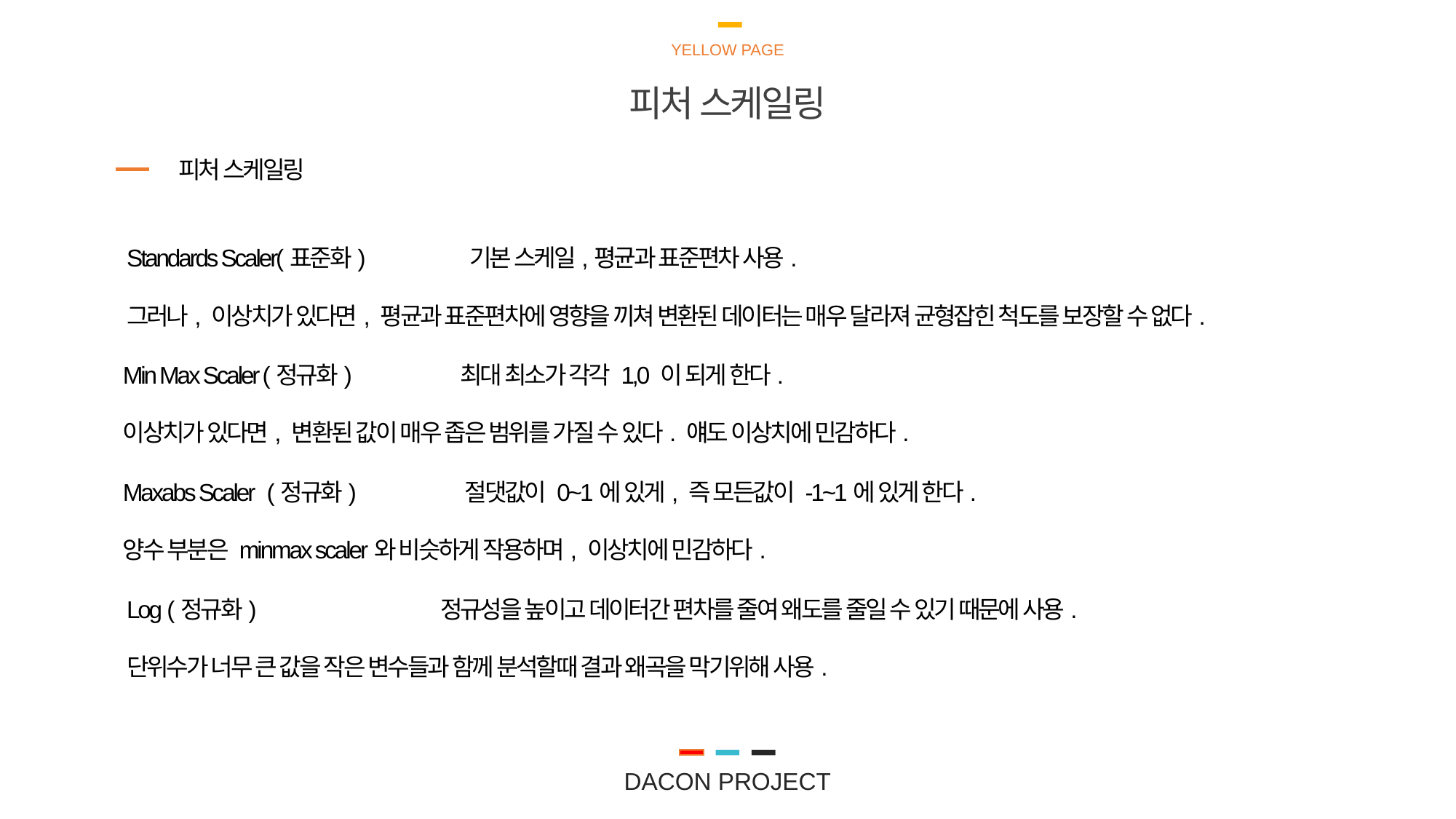

YELLOW PAGE
피처 스케일링
피처 스케일링
Standards Scaler(표준화)                      기본 스케일,평균과 표준편차 사용.

그러나, 이상치가 있다면, 평균과 표준편차에 영향을 끼쳐 변환된 데이터는 매우 달라져 균형잡힌 척도를 보장할 수 없다.
Min Max Scaler (정규화)                       최대 최소가 각각 1,0 이 되게 한다.

이상치가 있다면, 변환된 값이 매우 좁은 범위를 가질 수 있다. 얘도 이상치에 민감하다.
Maxabs Scaler   (정규화)                       절댓값이 0~1에 있게, 즉 모든값이 -1~1에 있게 한다.

양수 부분은 minmax scaler와 비슷하게 작용하며, 이상치에 민감하다.
Log (정규화)                                        정규성을 높이고 데이터간 편차를 줄여 왜도를 줄일 수 있기 때문에 사용.

단위수가 너무 큰 값을 작은 변수들과 함께 분석할때 결과 왜곡을 막기위해 사용.

DACON PROJECT